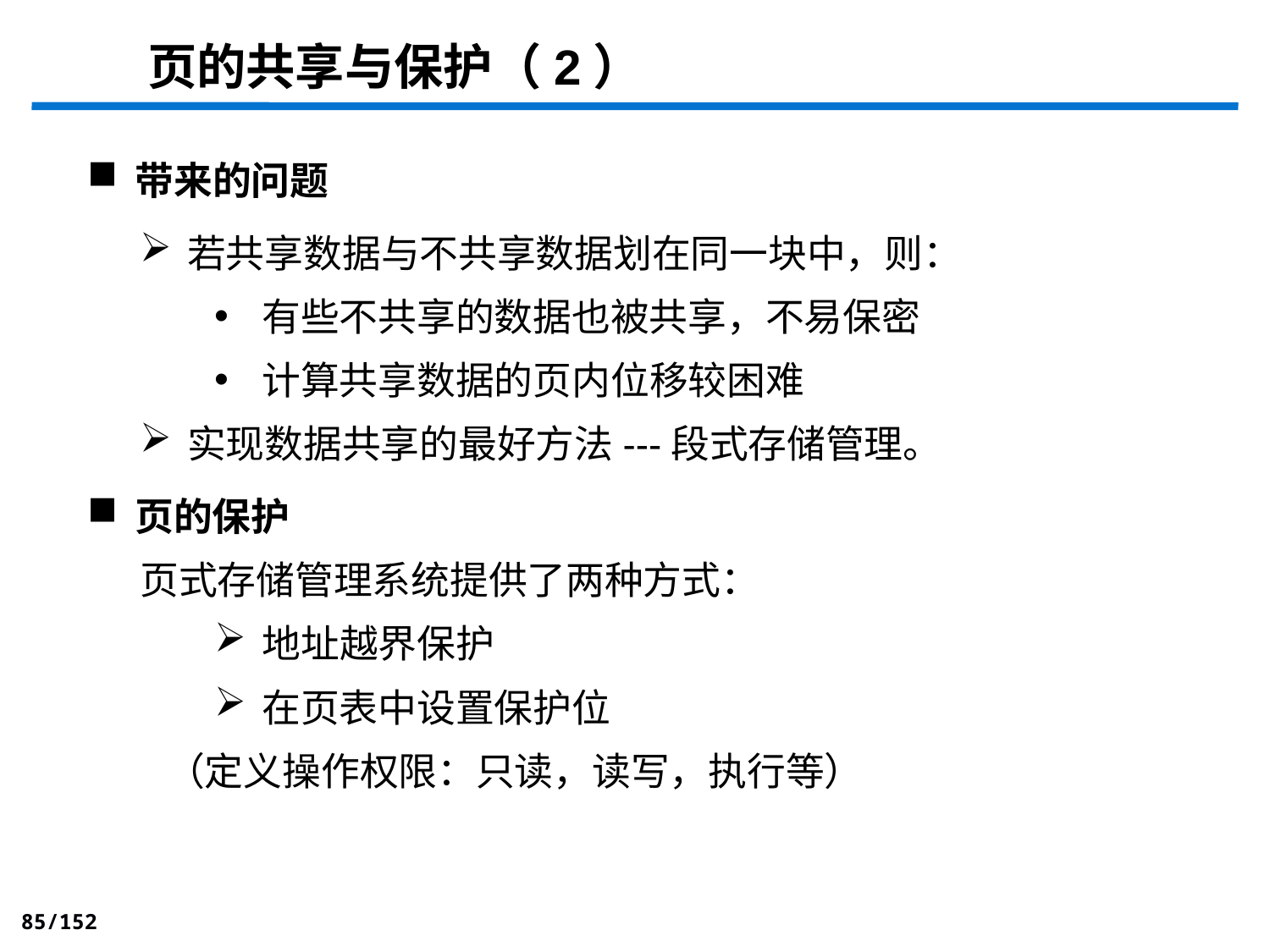

页的共享与保护（2）
带来的问题
若共享数据与不共享数据划在同一块中，则：
有些不共享的数据也被共享，不易保密
计算共享数据的页内位移较困难
实现数据共享的最好方法---段式存储管理。
页的保护
     页式存储管理系统提供了两种方式：
地址越界保护
在页表中设置保护位
        （定义操作权限：只读，读写，执行等）